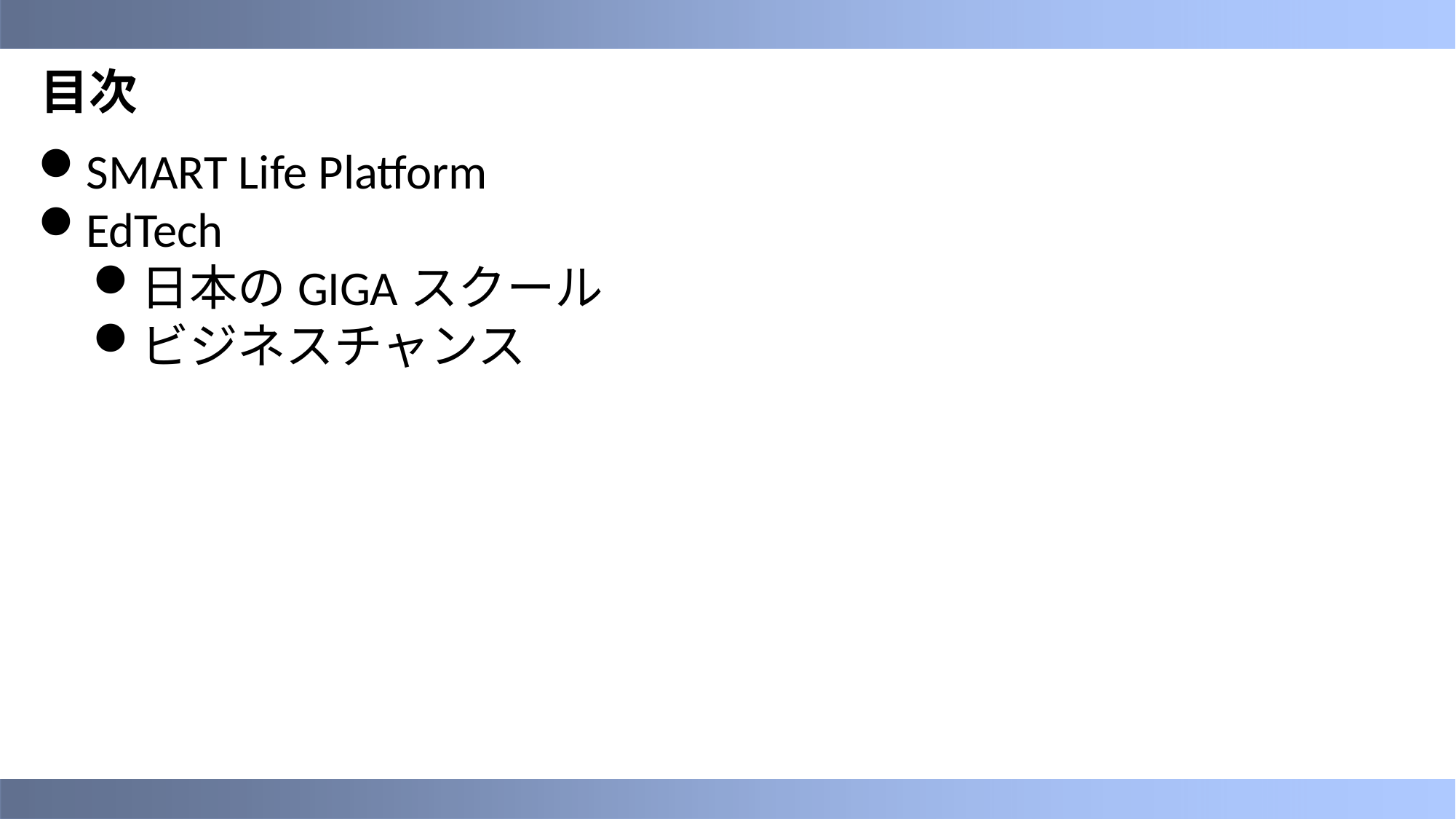

# 目次
SMART Life Platform
EdTech
日本のGIGAスクール
ビジネスチャンス